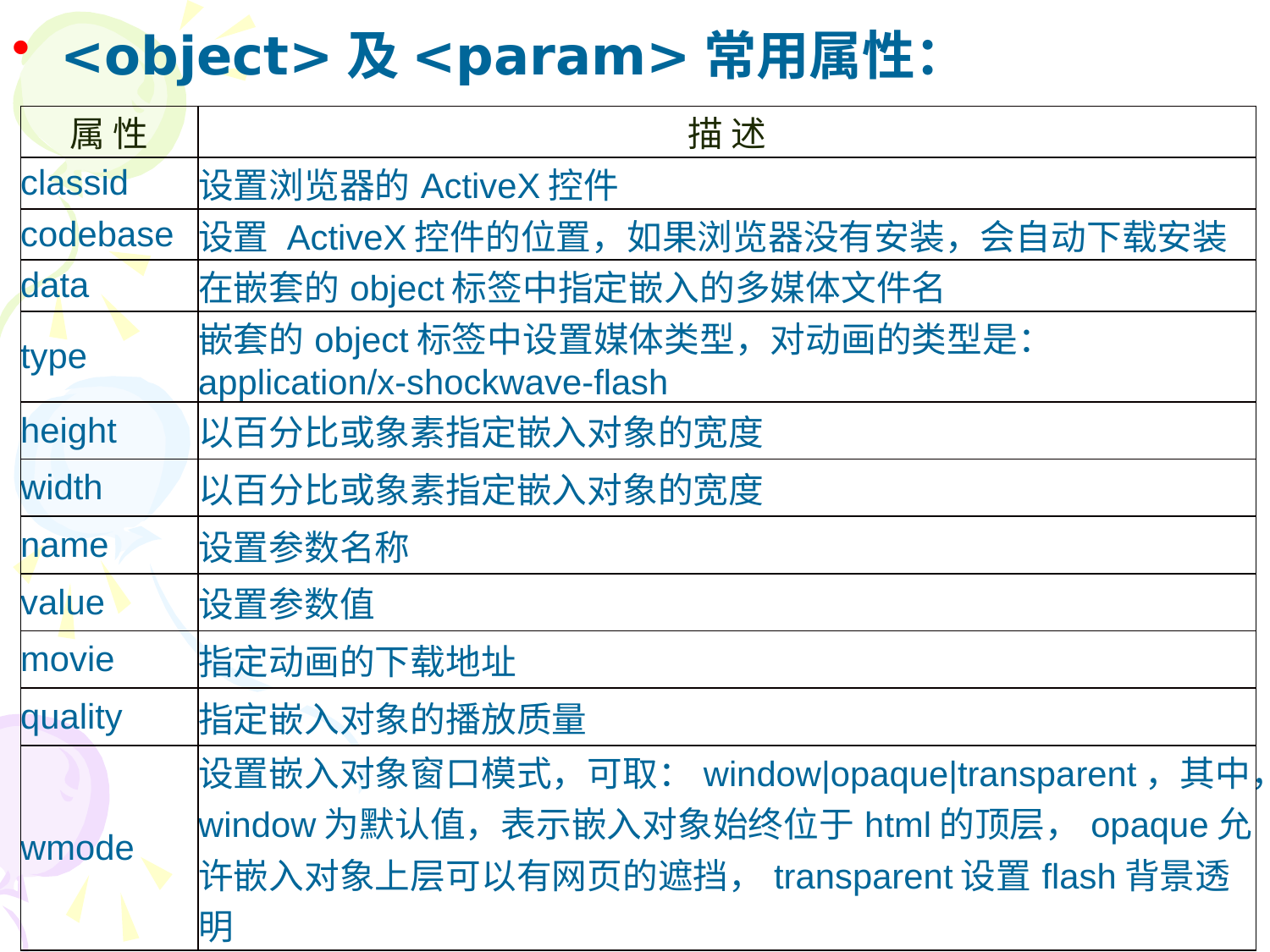

<object>及<param>常用属性：

| 属 性 | 描 述 |
| --- | --- |
| classid | 设置浏览器的ActiveX控件 |
| codebase | 设置 ActiveX控件的位置，如果浏览器没有安装，会自动下载安装 |
| data | 在嵌套的object标签中指定嵌入的多媒体文件名 |
| type | 嵌套的object标签中设置媒体类型，对动画的类型是：application/x-shockwave-flash |
| height | 以百分比或象素指定嵌入对象的宽度 |
| width | 以百分比或象素指定嵌入对象的宽度 |
| name | 设置参数名称 |
| value | 设置参数值 |
| movie | 指定动画的下载地址 |
| quality | 指定嵌入对象的播放质量 |
| wmode | 设置嵌入对象窗口模式，可取：window|opaque|transparent，其中，window为默认值，表示嵌入对象始终位于html的顶层，opaque允许嵌入对象上层可以有网页的遮挡，transparent设置flash背景透明 |